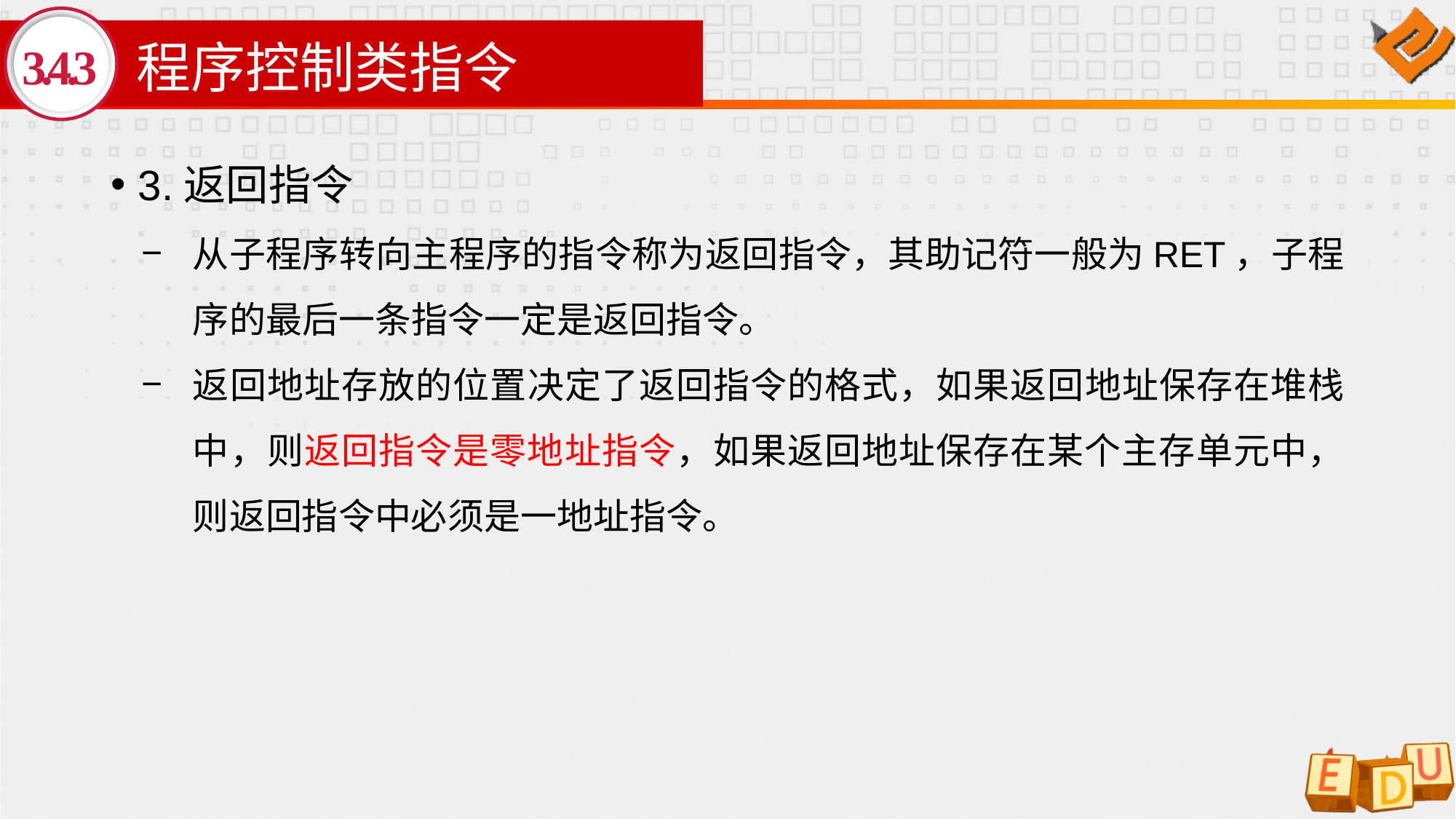

# 程序控制类指令
3.4.3
3.返回指令
从子程序转向主程序的指令称为返回指令，其助记符一般为RET，子程序的最后一条指令一定是返回指令。
返回地址存放的位置决定了返回指令的格式，如果返回地址保存在堆栈中，则返回指令是零地址指令，如果返回地址保存在某个主存单元中，则返回指令中必须是一地址指令。